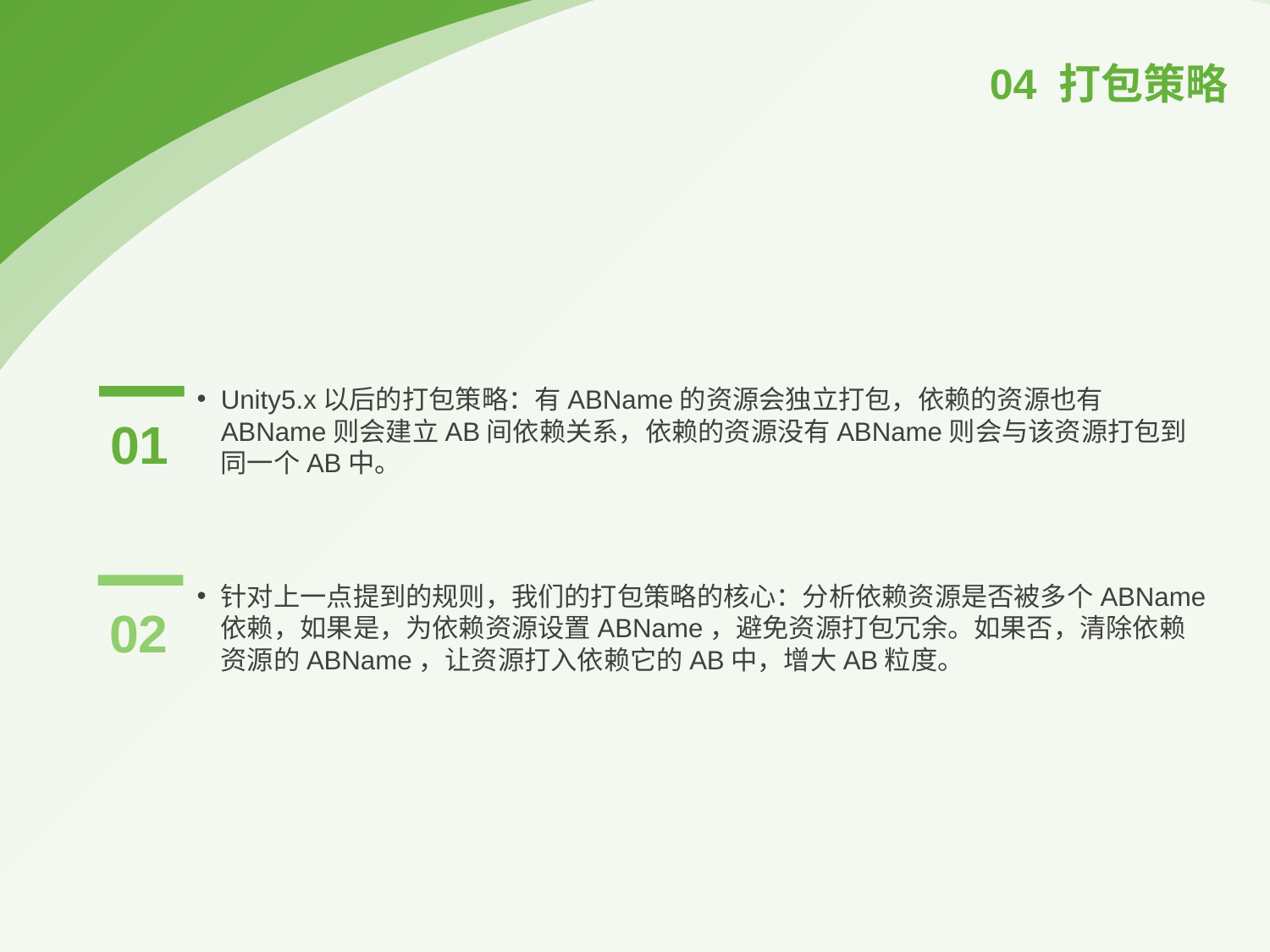

04 打包策略
Unity5.x以后的打包策略：有ABName的资源会独立打包，依赖的资源也有ABName则会建立AB间依赖关系，依赖的资源没有ABName则会与该资源打包到同一个AB中。
01

针对上一点提到的规则，我们的打包策略的核心：分析依赖资源是否被多个ABName依赖，如果是，为依赖资源设置ABName，避免资源打包冗余。如果否，清除依赖资源的ABName，让资源打入依赖它的AB中，增大AB粒度。
02